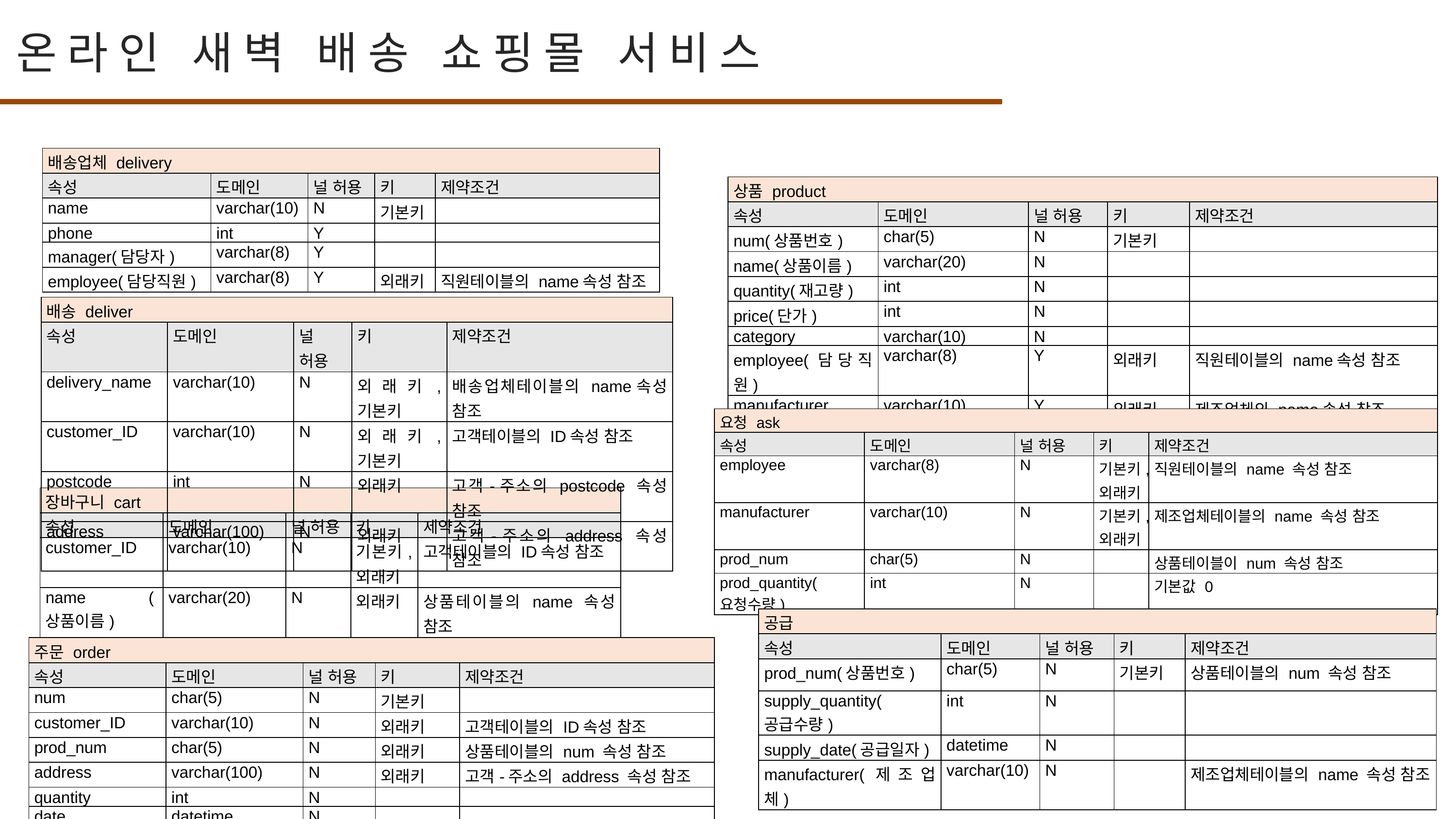

온라인 새벽 배송 쇼핑몰 서비스

| 배송업체 delivery |  |  |  |  |
| --- | --- | --- | --- | --- |
| 속성 | 도메인 | 널 허용 | 키 | 제약조건 |
| name | varchar(10) | N | 기본키 |  |
| phone | int | Y |  |  |
| manager(담당자) | varchar(8) | Y |  |  |
| employee(담당직원) | varchar(8) | Y | 외래키 | 직원테이블의 name속성 참조 |
| 상품 product |  |  |  |  |
| --- | --- | --- | --- | --- |
| 속성 | 도메인 | 널 허용 | 키 | 제약조건 |
| num(상품번호) | char(5) | N | 기본키 |  |
| name(상품이름) | varchar(20) | N |  |  |
| quantity(재고량) | int | N |  |  |
| price(단가) | int | N |  |  |
| category | varchar(10) | N |  |  |
| employee(담당직원) | varchar(8) | Y | 외래키 | 직원테이블의 name속성 참조 |
| manufacturer (제조업체) | varchar(10) | Y | 외래키 | 제조업체의 name속성 참조 |
| 배송 deliver |  |  |  |  |
| --- | --- | --- | --- | --- |
| 속성 | 도메인 | 널 허용 | 키 | 제약조건 |
| delivery\_name | varchar(10) | N | 외래키, 기본키 | 배송업체테이블의 name속성 참조 |
| customer\_ID | varchar(10) | N | 외래키, 기본키 | 고객테이블의 ID속성 참조 |
| postcode | int | N | 외래키 | 고객-주소의 postcode 속성 참조 |
| address | varchar(100) | N | 외래키 | 고객-주소의 address 속성 참조 |
| 요청 ask |  |  |  |  |
| --- | --- | --- | --- | --- |
| 속성 | 도메인 | 널 허용 | 키 | 제약조건 |
| employee | varchar(8) | N | 기본키, 외래키 | 직원테이블의 name 속성 참조 |
| manufacturer | varchar(10) | N | 기본키, 외래키 | 제조업체테이블의 name 속성 참조 |
| prod\_num | char(5) | N |  | 상품테이블이 num 속성 참조 |
| prod\_quantity(요청수량) | int | N |  | 기본값 0 |
| 장바구니 cart |  |  |  |  |
| --- | --- | --- | --- | --- |
| 속성 | 도메인 | 널 허용 | 키 | 제약조건 |
| customer\_ID | varchar(10) | N | 기본키, 외래키 | 고객테이블의 ID속성 참조 |
| name (상품이름) | varchar(20) | N | 외래키 | 상품테이블의 name 속성 참조 |
| quantity (수량) | int | N |  | 기본값 1 |
| 공급 |  |  |  |  |
| --- | --- | --- | --- | --- |
| 속성 | 도메인 | 널 허용 | 키 | 제약조건 |
| prod\_num(상품번호) | char(5) | N | 기본키 | 상품테이블의 num 속성 참조 |
| supply\_quantity(공급수량) | int | N |  |  |
| supply\_date(공급일자) | datetime | N |  |  |
| manufacturer(제조업체) | varchar(10) | N |  | 제조업체테이블의 name 속성 참조 |
| 주문 order |  |  |  |  |
| --- | --- | --- | --- | --- |
| 속성 | 도메인 | 널 허용 | 키 | 제약조건 |
| num | char(5) | N | 기본키 |  |
| customer\_ID | varchar(10) | N | 외래키 | 고객테이블의 ID속성 참조 |
| prod\_num | char(5) | N | 외래키 | 상품테이블의 num 속성 참조 |
| address | varchar(100) | N | 외래키 | 고객-주소의 address 속성 참조 |
| quantity | int | N |  |  |
| date | datetime | N |  |  |